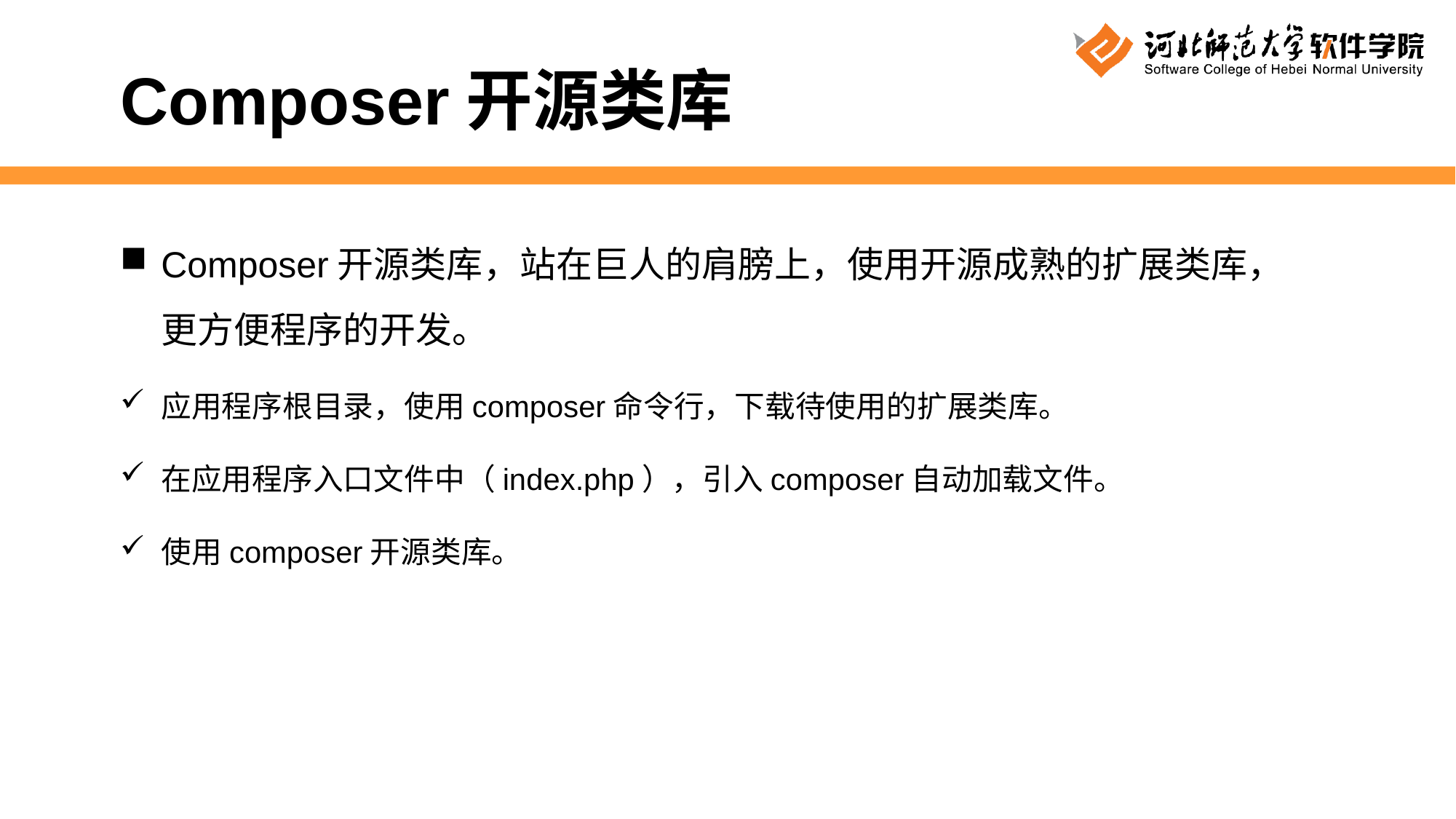

Composer开源类库
Composer开源类库，站在巨人的肩膀上，使用开源成熟的扩展类库，更方便程序的开发。
应用程序根目录，使用composer命令行，下载待使用的扩展类库。
在应用程序入口文件中（index.php），引入composer自动加载文件。
使用composer开源类库。